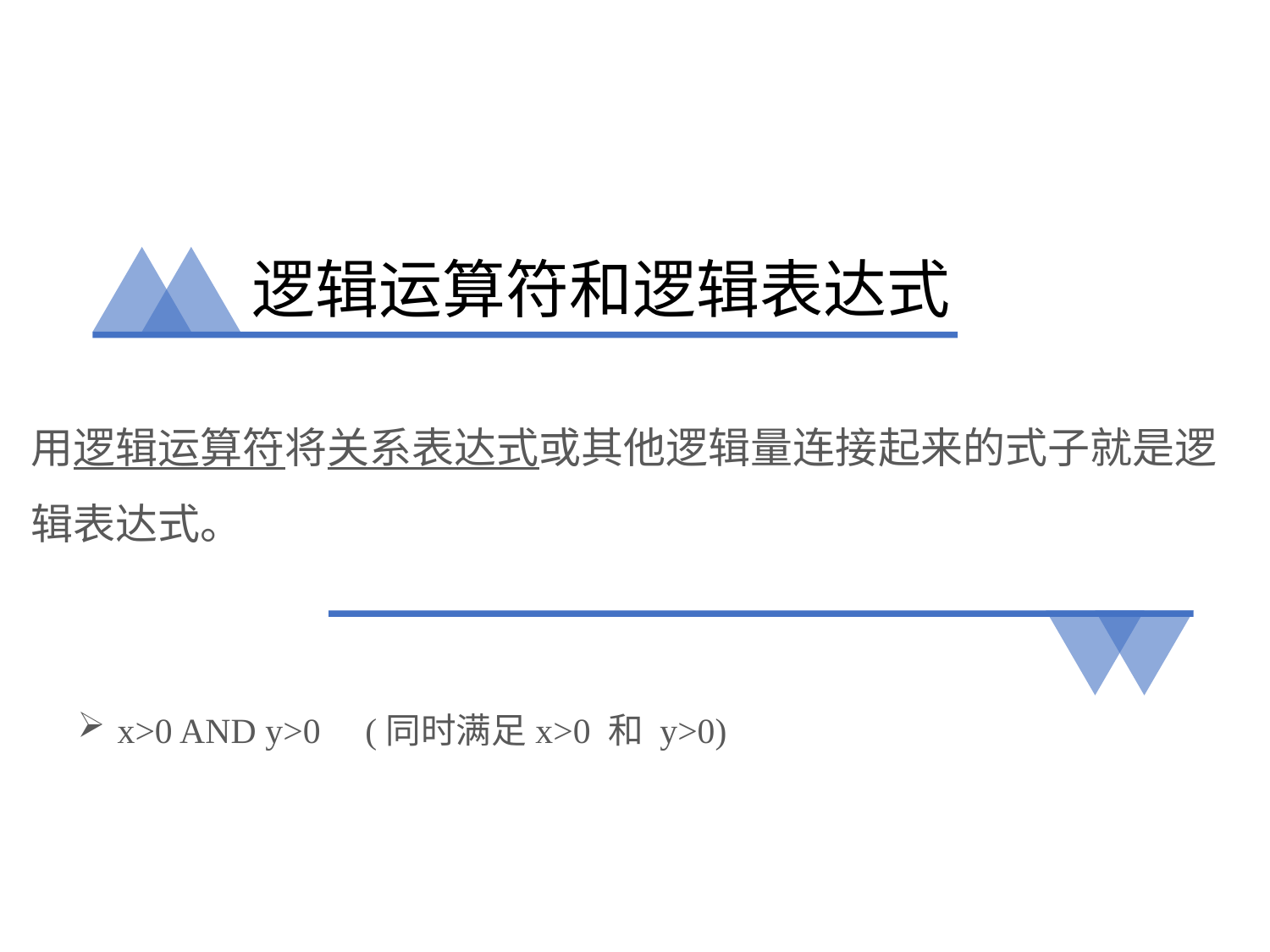

# 逻辑运算符和逻辑表达式

用逻辑运算符将关系表达式或其他逻辑量连接起来的式子就是逻辑表达式。

x>0 AND y>0     (同时满足x>0 和 y>0)